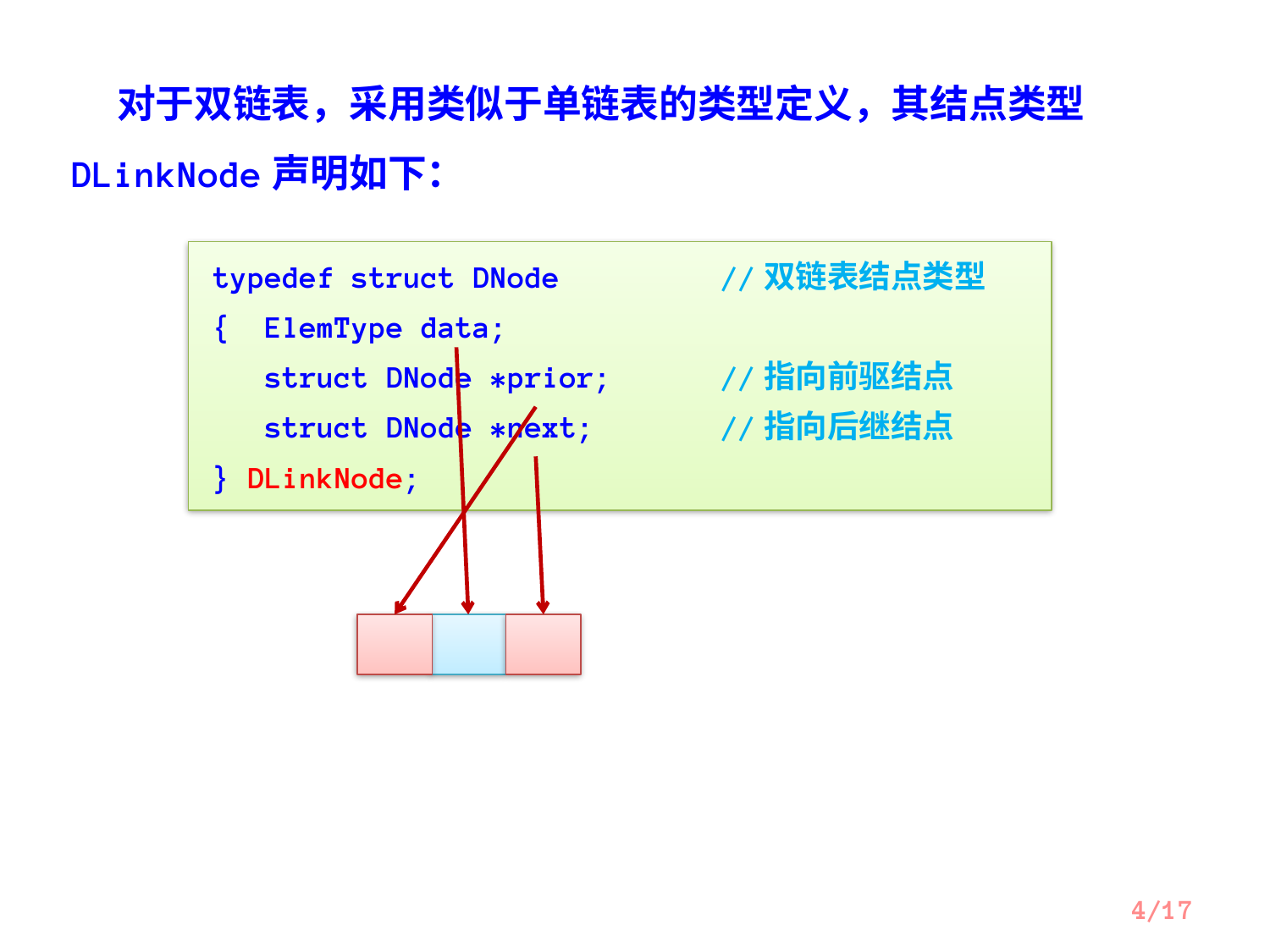

对于双链表，采用类似于单链表的类型定义，其结点类型DLinkNode声明如下：
typedef struct DNode       	//双链表结点类型
{  ElemType data;
   struct DNode *prior;    	//指向前驱结点
   struct DNode *next;     	//指向后继结点
} DLinkNode;

4/17